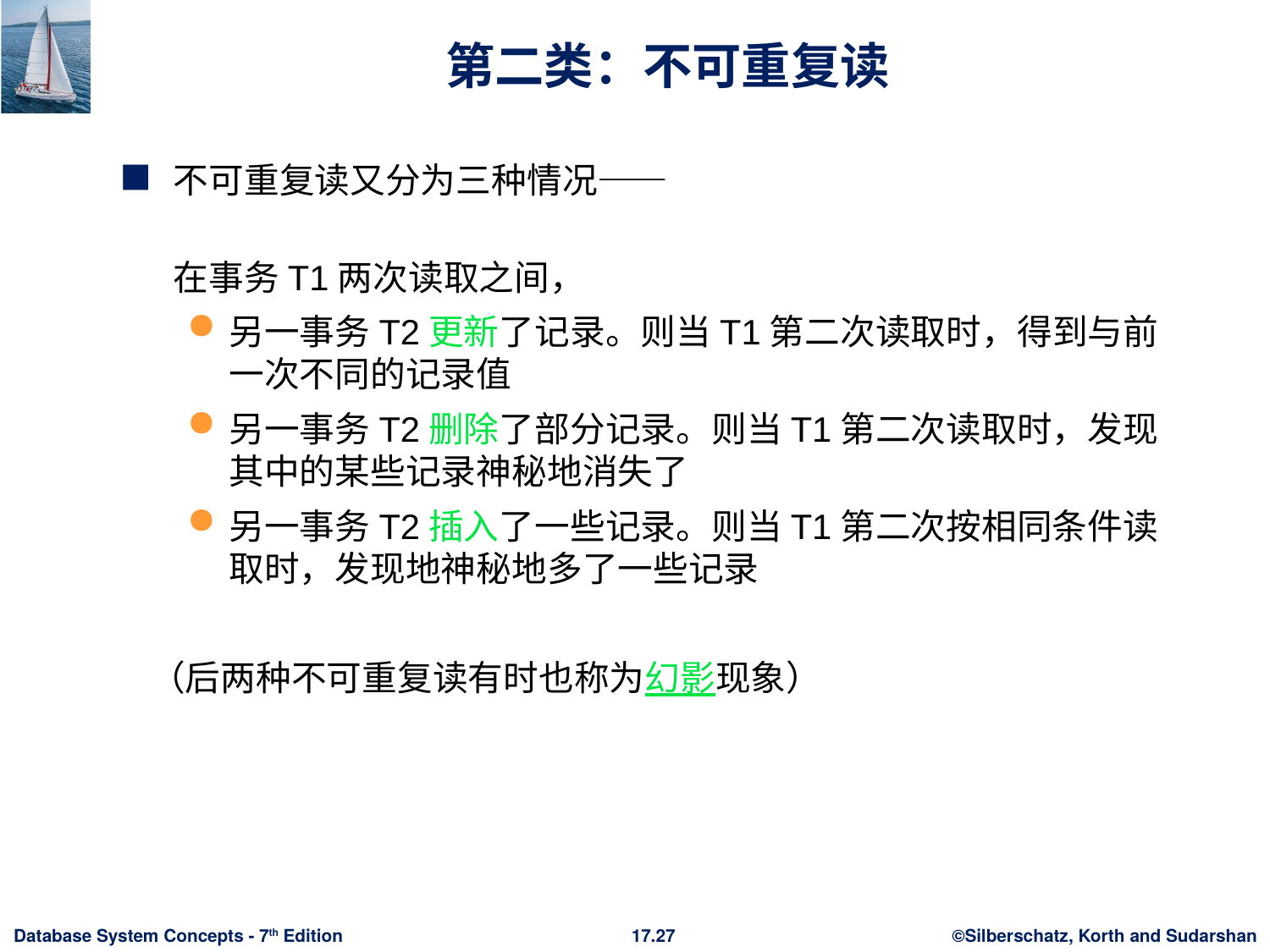

# 第二类：不可重复读
不可重复读又分为三种情况——
	在事务T1两次读取之间，
另一事务T2更新了记录。则当T1第二次读取时，得到与前一次不同的记录值
另一事务T2删除了部分记录。则当T1第二次读取时，发现其中的某些记录神秘地消失了
另一事务T2插入了一些记录。则当T1第二次按相同条件读取时，发现地神秘地多了一些记录

  （后两种不可重复读有时也称为幻影现象）